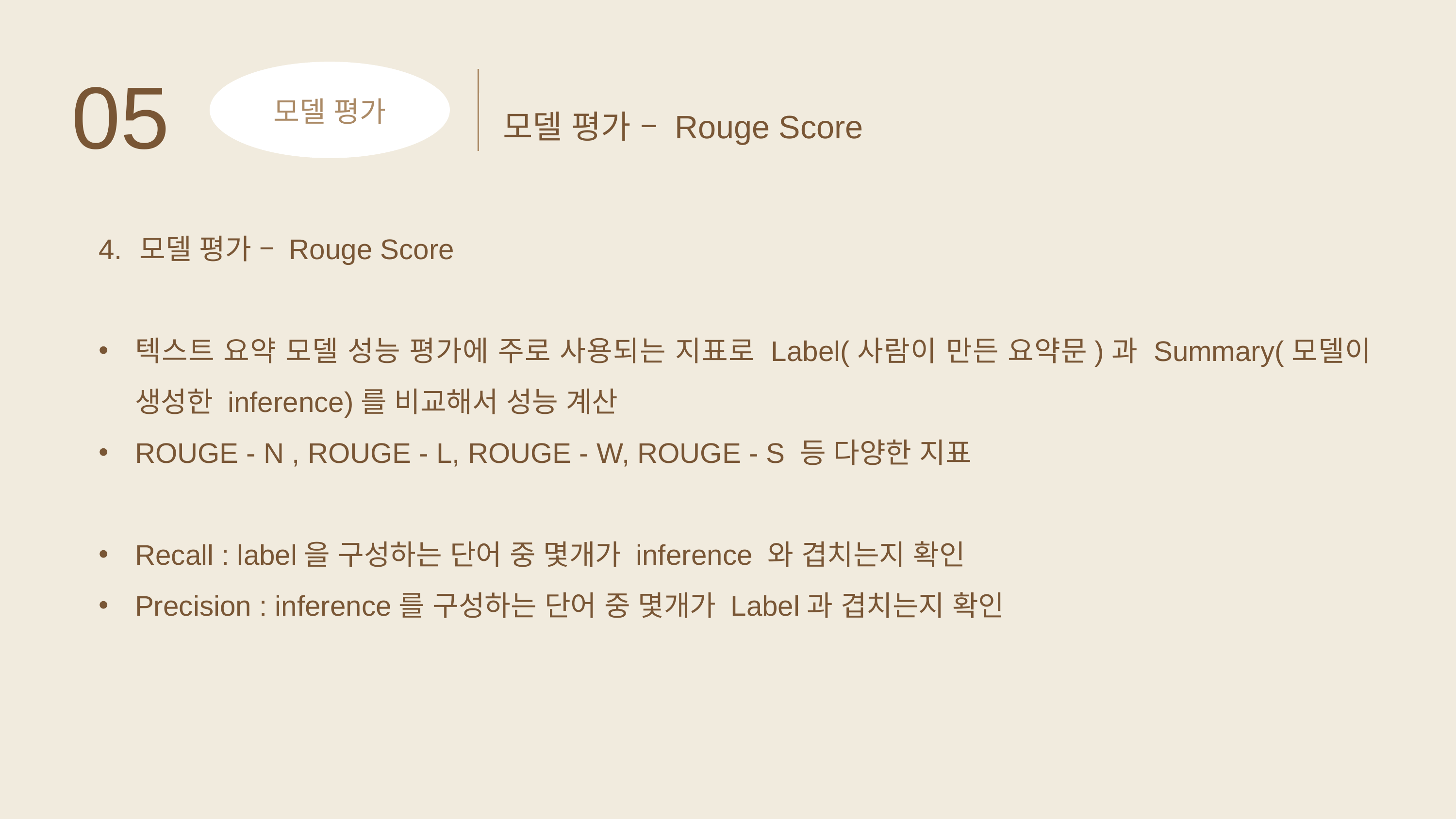

05

모델 평가 – Rouge Score
모델 평가
모델 평가 – Rouge Score

텍스트 요약 모델 성능 평가에 주로 사용되는 지표로 Label(사람이 만든 요약문)과 Summary(모델이 생성한 inference)를 비교해서 성능 계산
ROUGE - N , ROUGE - L, ROUGE - W, ROUGE - S 등 다양한 지표

Recall : label을 구성하는 단어 중 몇개가 inference 와 겹치는지 확인
Precision : inference를 구성하는 단어 중 몇개가 Label과 겹치는지 확인